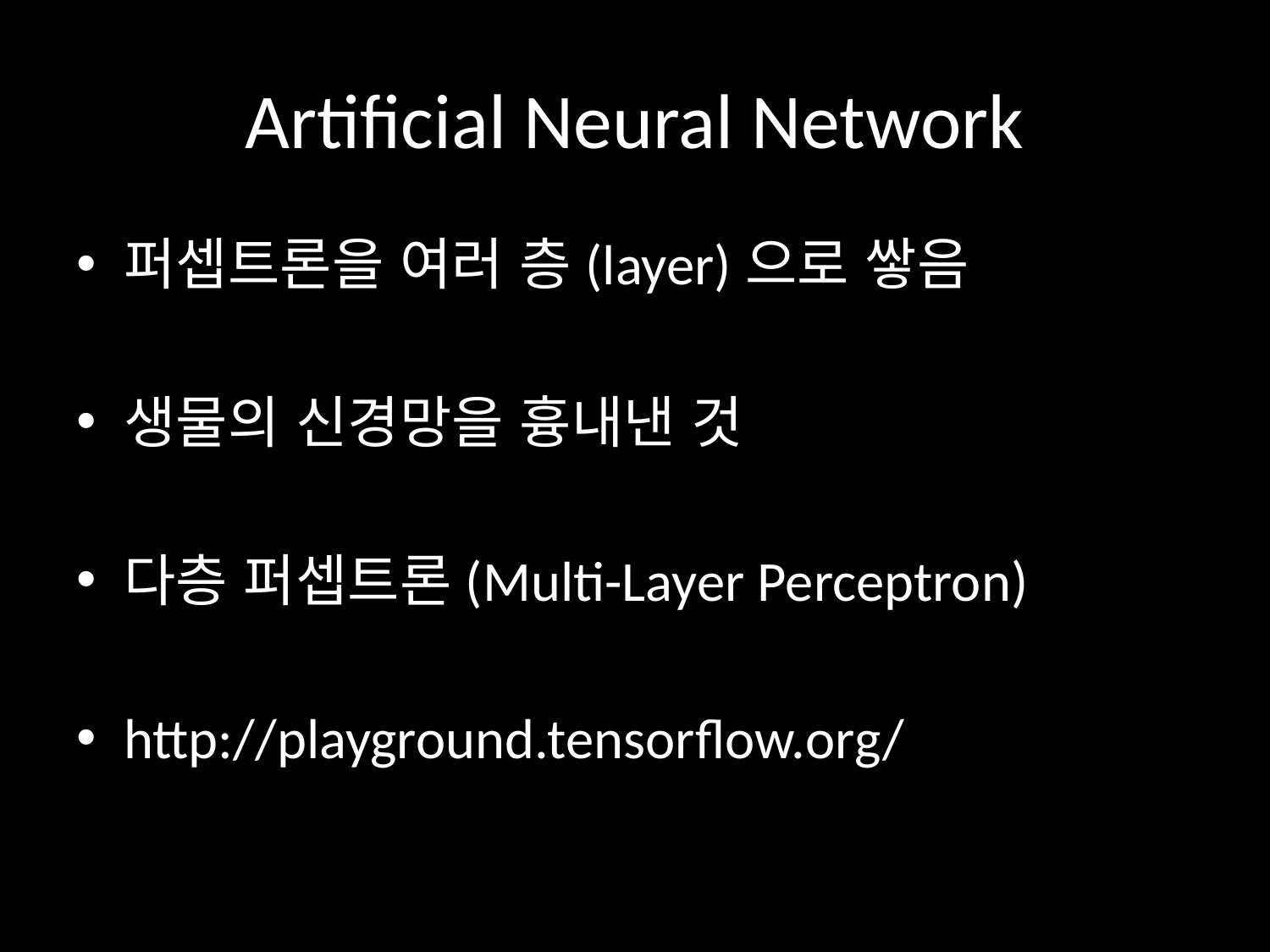

# Artificial Neural Network
퍼셉트론을 여러 층(layer)으로 쌓음

생물의 신경망을 흉내낸 것

다층 퍼셉트론(Multi-Layer Perceptron)

http://playground.tensorflow.org/​